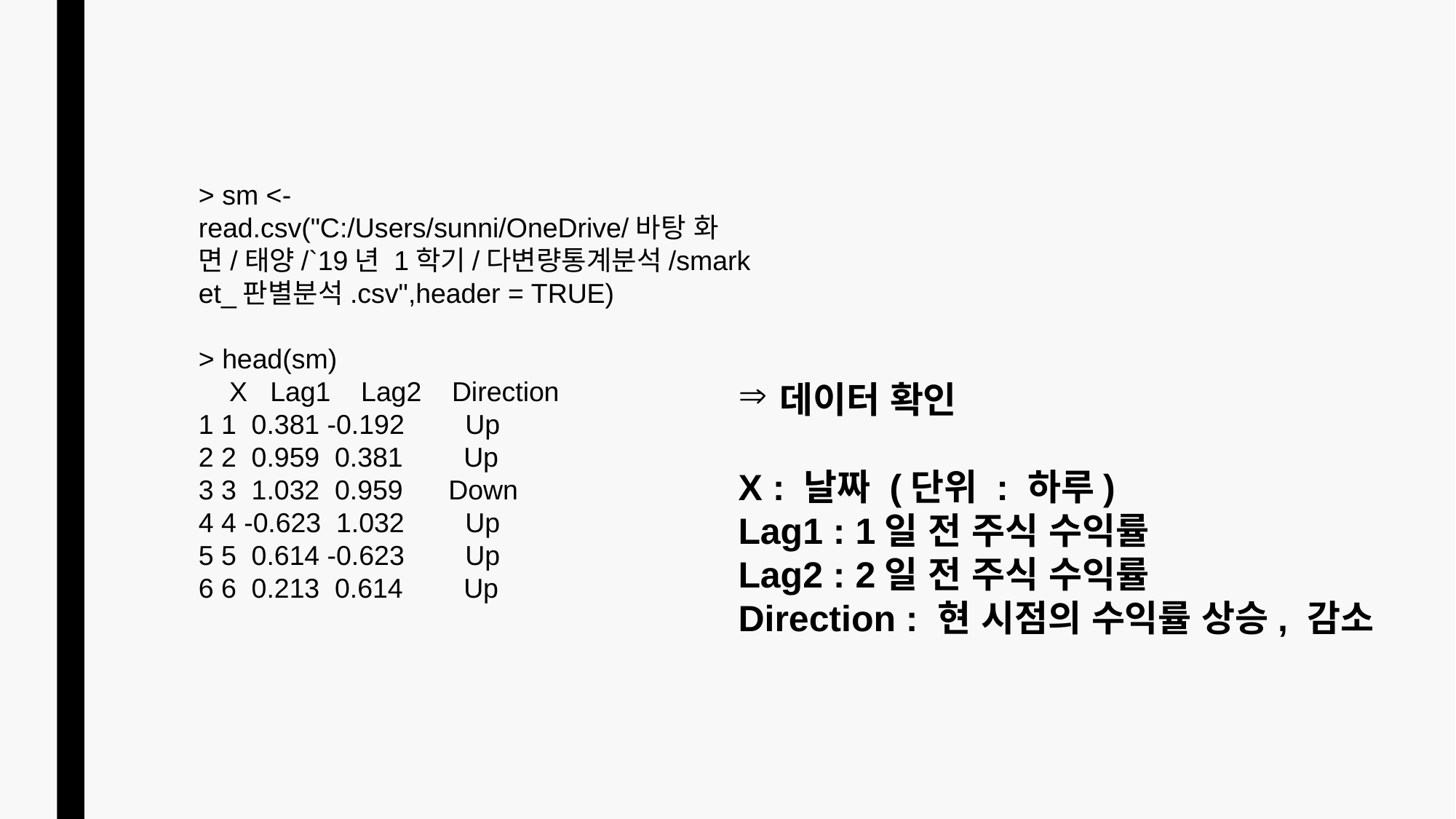

> sm <- read.csv("C:/Users/sunni/OneDrive/바탕 화면/태양/`19년 1학기/다변량통계분석/smarket_판별분석.csv",header = TRUE)

> head(sm)
    X   Lag1    Lag2    Direction
1 1  0.381 -0.192        Up
2 2  0.959  0.381        Up
3 3  1.032  0.959      Down
4 4 -0.623  1.032        Up
5 5  0.614 -0.623        Up
6 6  0.213  0.614        Up
데이터 확인

X : 날짜 (단위 : 하루)
Lag1 : 1일 전 주식 수익률
Lag2 : 2일 전 주식 수익률
Direction : 현 시점의 수익률 상승, 감소